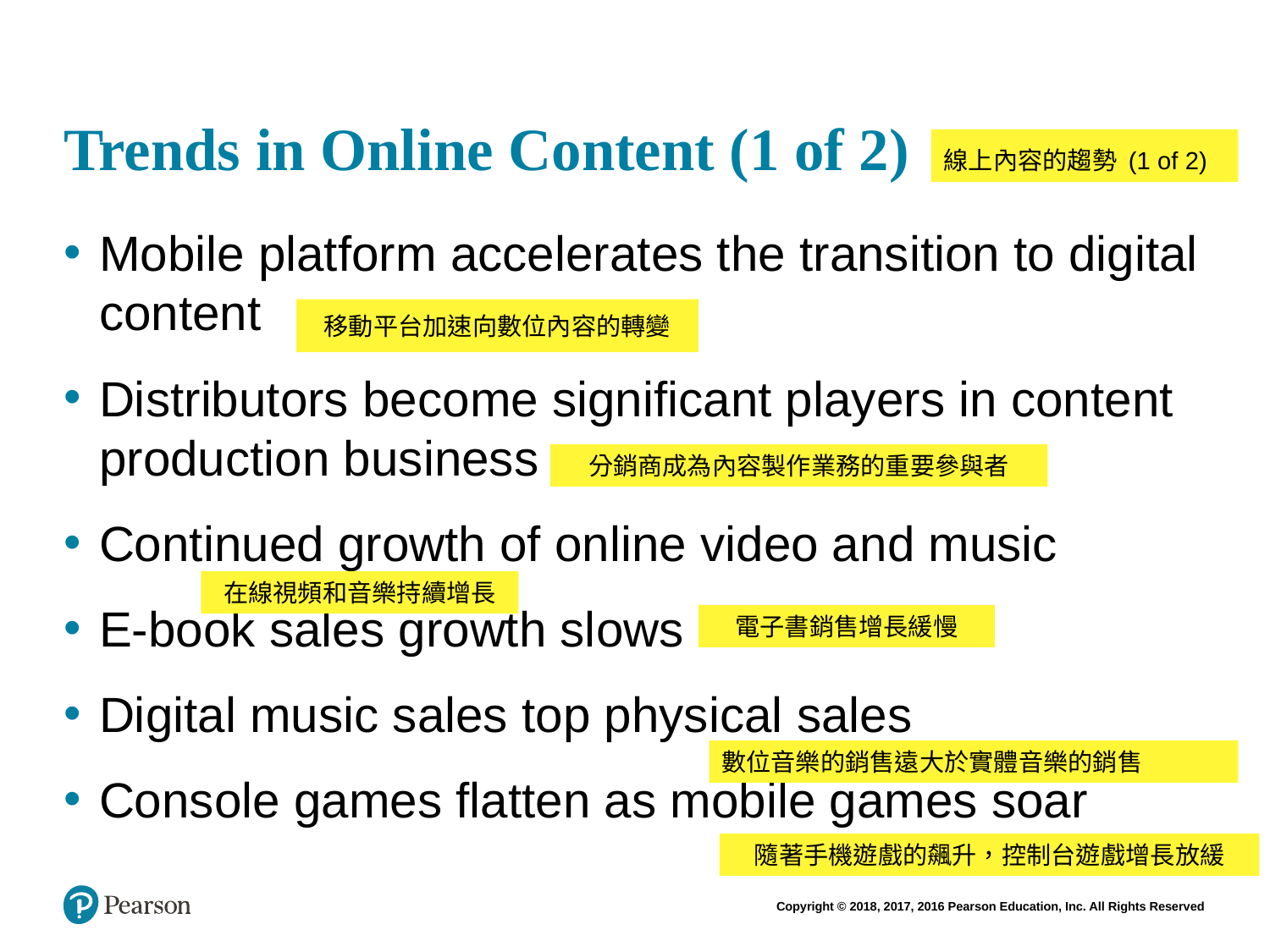

# Trends in Online Content (1 of 2)

線上內容的趨勢 (1 of 2)

Mobile platform accelerates the transition to digital content
Distributors become significant players in content production business
Continued growth of online video and music
E-book sales growth slows
Digital music sales top physical sales
Console games flatten as mobile games soar
移動平台加速向數位內容的轉變
分銷商成為內容製作業務的重要參與者
在線視頻和音樂持續增長
電子書銷售增長緩慢
數位音樂的銷售遠大於實體音樂的銷售
隨著手機遊戲的飆升，控制台遊戲增長放緩